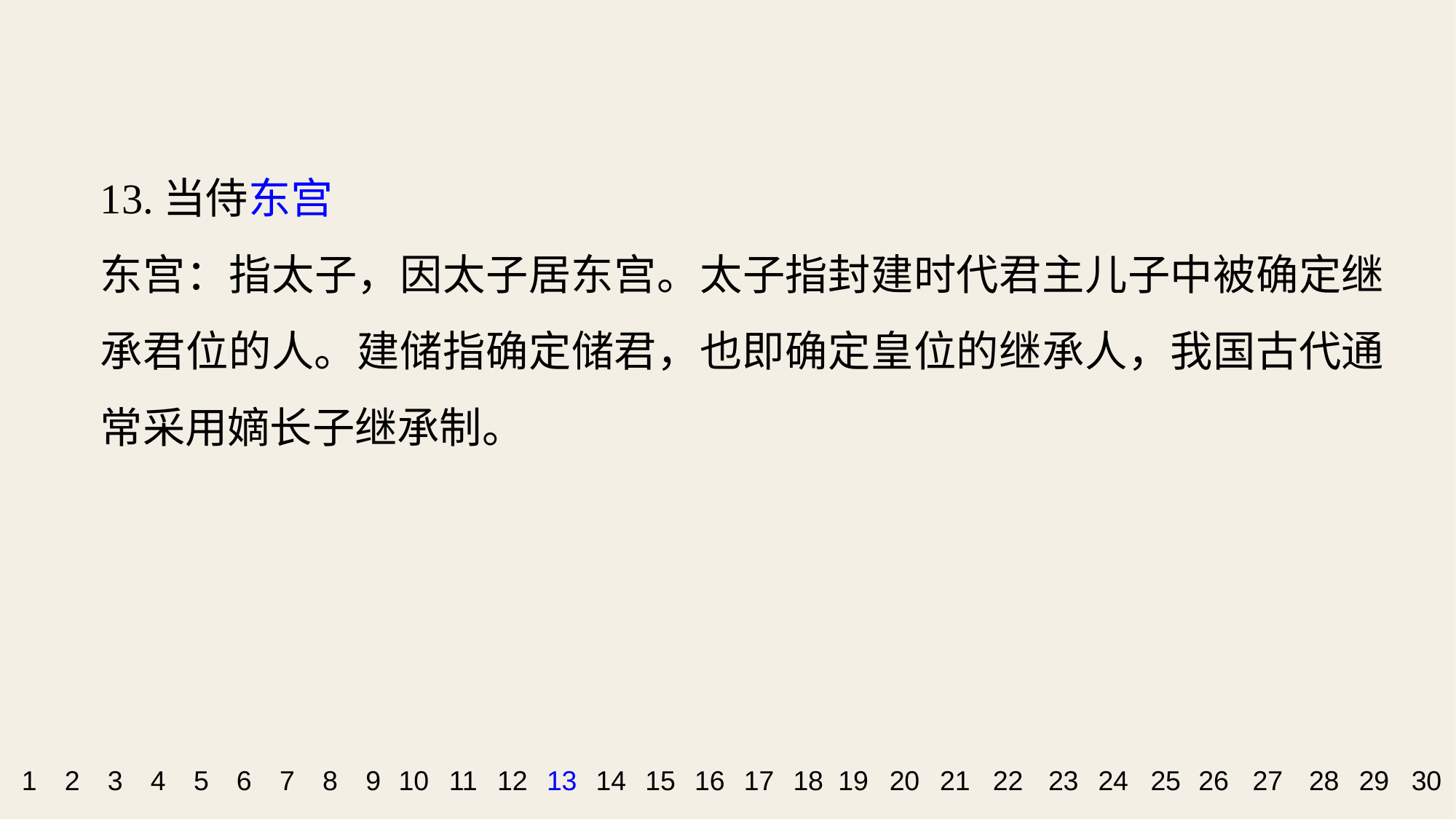

13.当侍东宫
东宫：指太子，因太子居东宫。太子指封建时代君主儿子中被确定继承君位的人。建储指确定储君，也即确定皇位的继承人，我国古代通常采用嫡长子继承制。
1
2
3
4
5
6
7
8
9
10
11
12
13
14
15
16
17
18
19
20
21
22
23
24
25
26
27
28
29
30